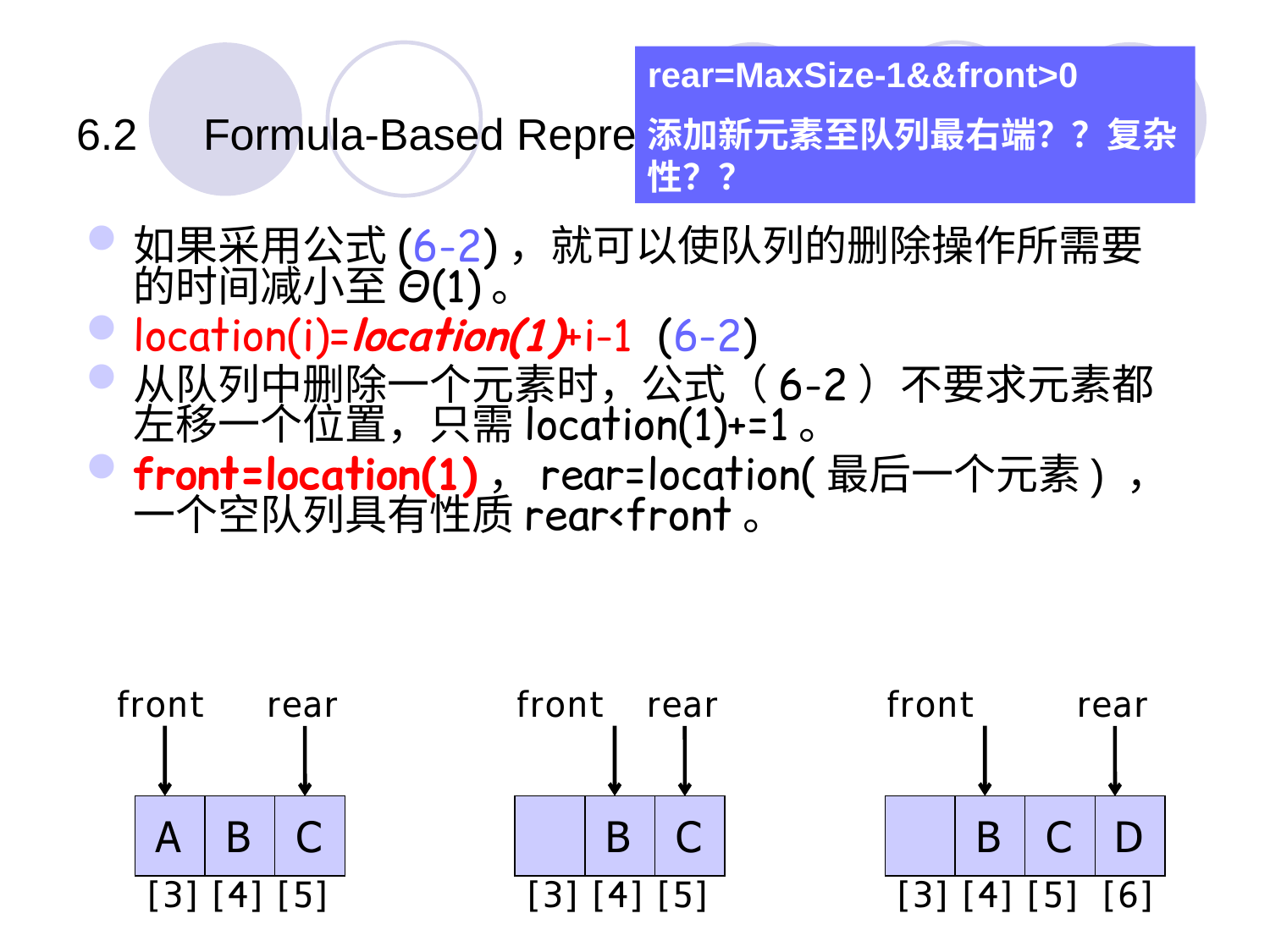

rear=MaxSize-1&&front>0
添加新元素至队列最右端？？复杂性？？
# 6.2	Formula-Based Representation
如果采用公式(6-2)，就可以使队列的删除操作所需要的时间减小至Θ(1)。
location(i)=location(1)+i-1  (6-2)
从队列中删除一个元素时，公式（6-2）不要求元素都左移一个位置，只需location(1)+=1。
front=location(1)，rear=location(最后一个元素) ，一个空队列具有性质rear<front。
front
rear
front
rear
front
rear

A
B
C

B
C

B
C
D
[3] [4] [5]
[3] [4] [5]
[3] [4] [5]  [6]

7